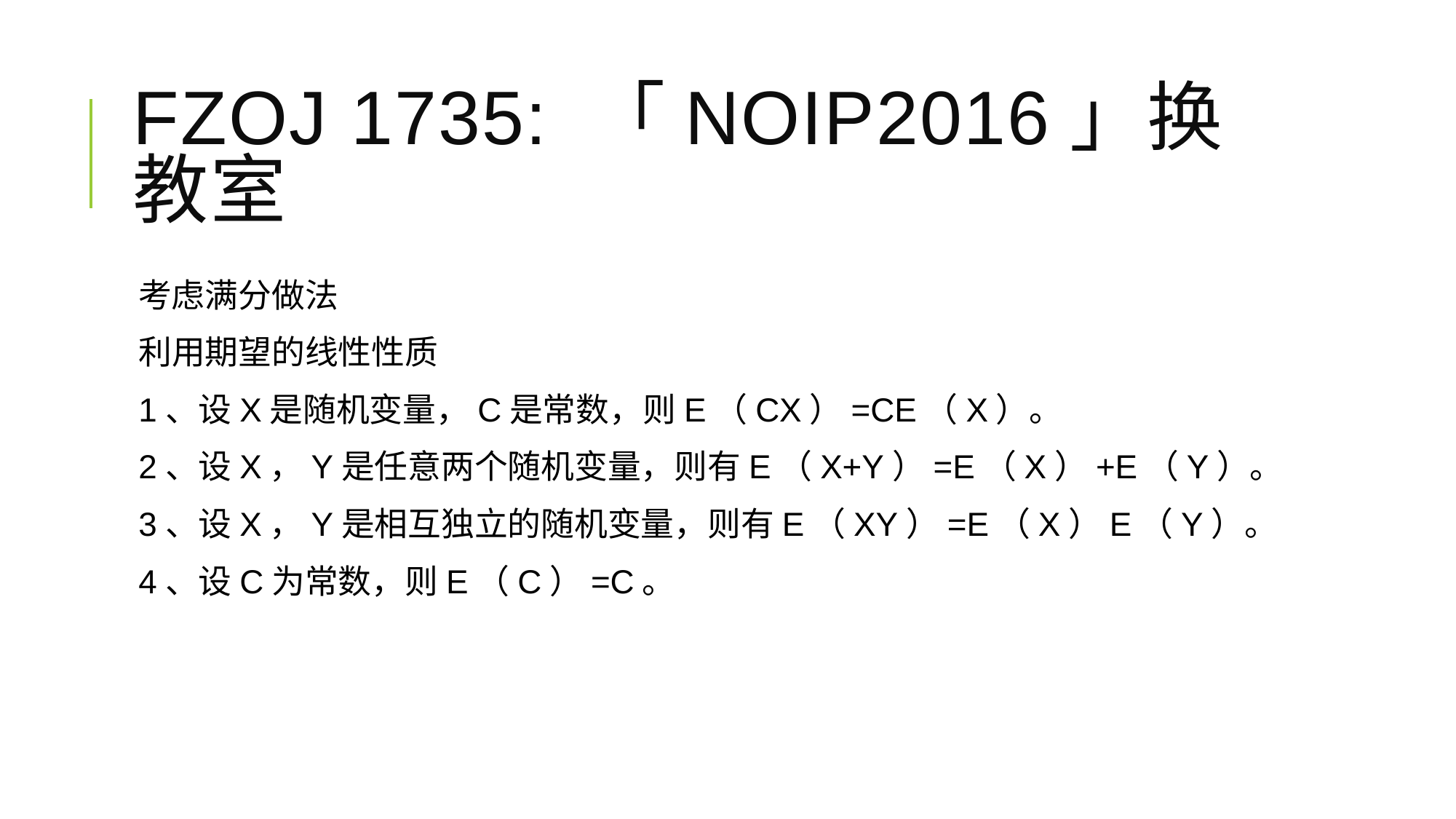

# FZOJ 1735: 「NOIP2016」换教室
考虑满分做法
利用期望的线性性质
1、设X是随机变量，C是常数，则E（CX）=CE（X）。
2、设X，Y是任意两个随机变量，则有E（X+Y）=E（X）+E（Y）。
3、设X，Y是相互独立的随机变量，则有E（XY）=E（X）E（Y）。
4、设C为常数，则E（C）=C。